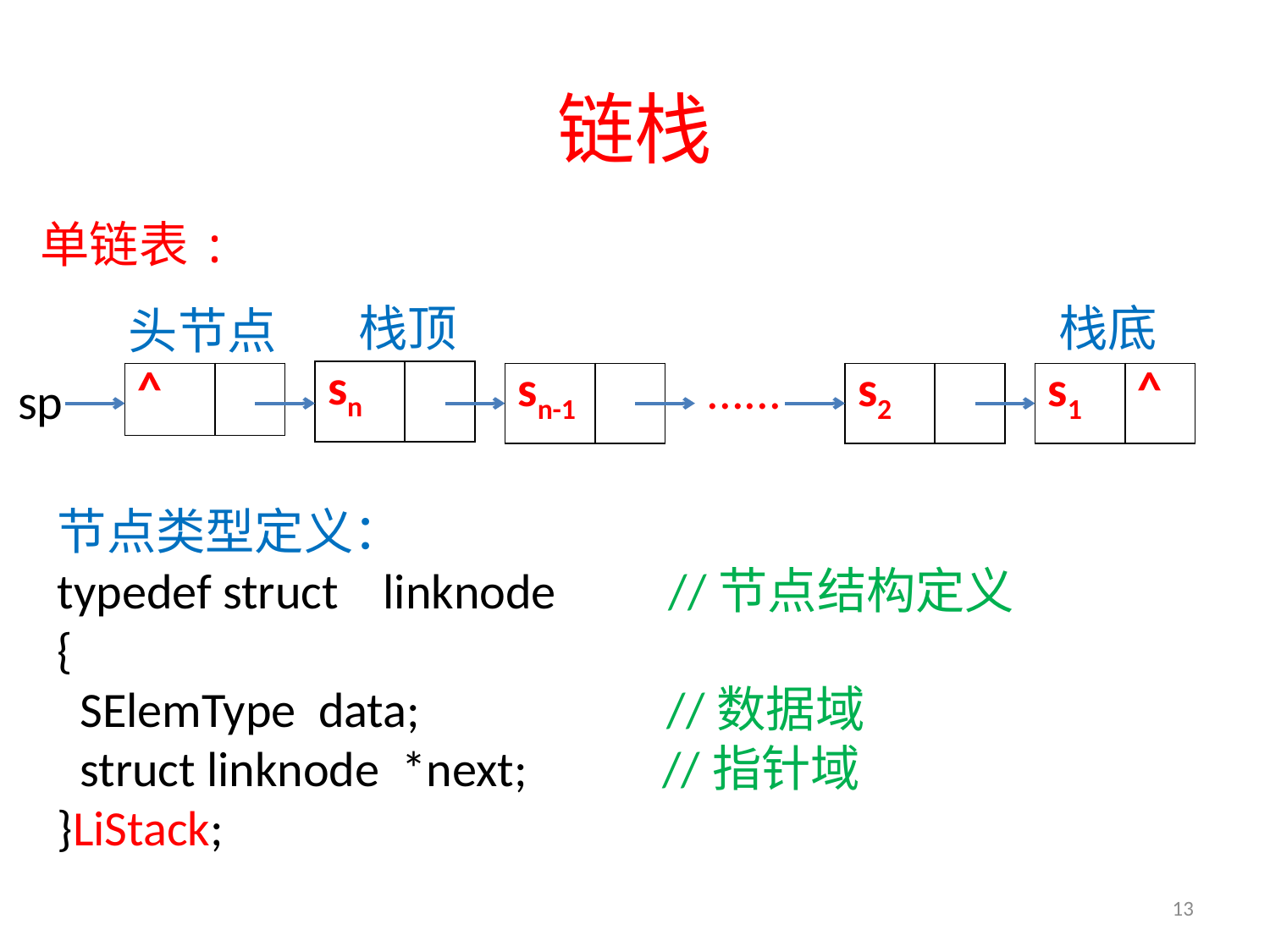

# 链栈
单链表:
栈顶
栈底
头节点
......
| sn |  |
| --- | --- |
sp
| ^ |  |
| --- | --- |
| sn-1 |  |
| --- | --- |
| s2 |  |
| --- | --- |
| s1 | ^ |
| --- | --- |
节点类型定义：
typedef struct    linknode          //节点结构定义
{
  SElemType  data;                      //数据域
  struct linknode  *next;            //指针域
}LiStack;
13